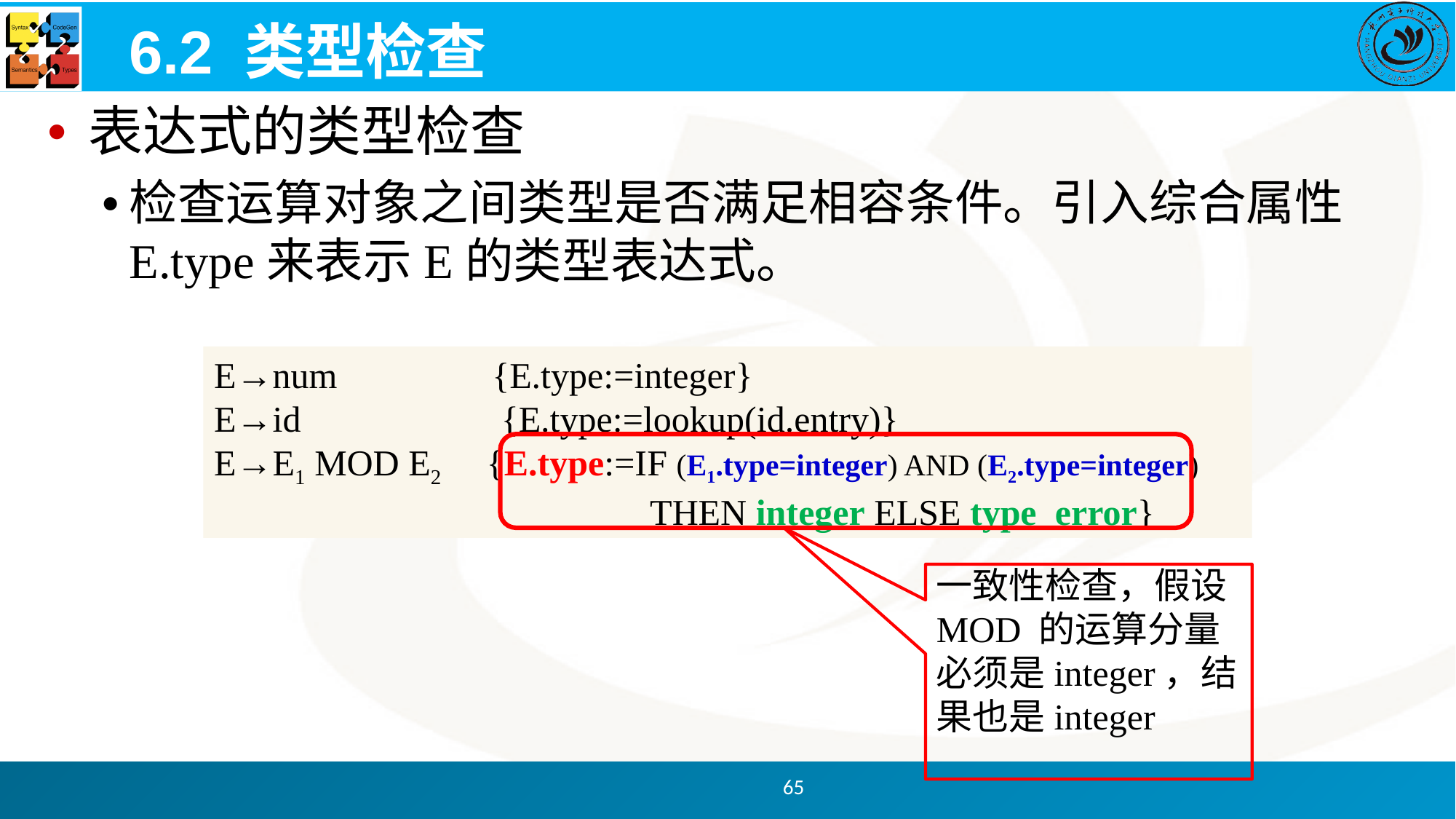

# 6.2 类型检查
表达式的类型检查
检查运算对象之间类型是否满足相容条件。引入综合属性E.type来表示E的类型表达式。
E→num                 {E.type:=integer}
E→id                      {E.type:=lookup(id.entry)}
E→E1 MOD E2     {E.type:=IF (E1.type=integer) AND (E2.type=integer)
            		            THEN integer ELSE type_error}

一致性检查，假设 MOD 的运算分量必须是integer，结果也是integer

65